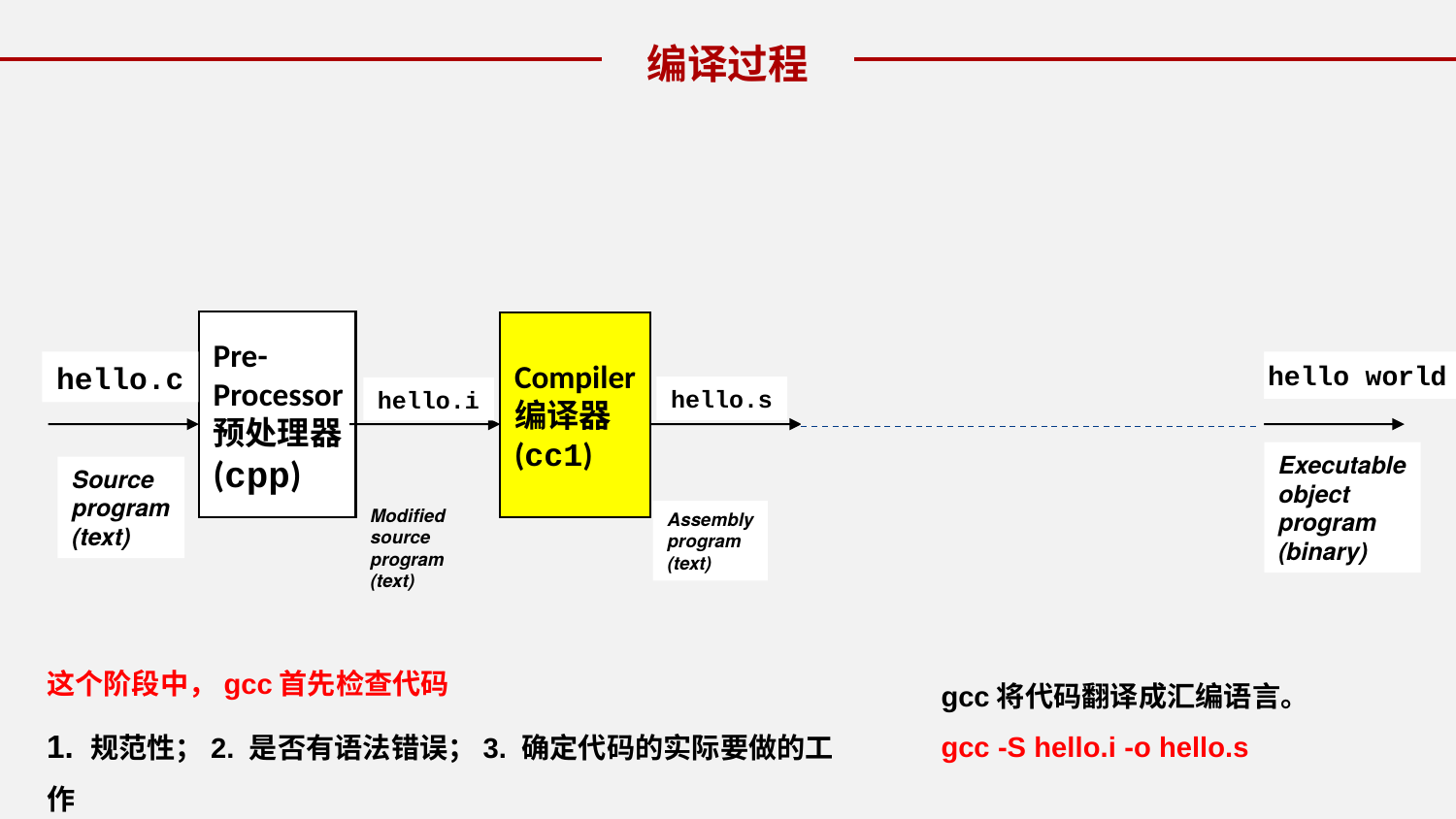

编译过程

Pre-
Processor
预处理器
(cpp)
Compiler
编译器
(cc1)
Assembler
汇编器
(as)
Linker
链接器
(ld)
hello.c
hello world

hello.o
hello.s
hello.i

Executable
object
program
(binary)
Source
program
(text)
Assembly
program
(text)
Relocatable
object
programs
(binary)
Modified
source
program
(text)
这个阶段中，gcc首先检查代码
1. 规范性；2. 是否有语法错误；3. 确定代码的实际要做的工作
gcc将代码翻译成汇编语言。
gcc -S hello.i -o hello.s